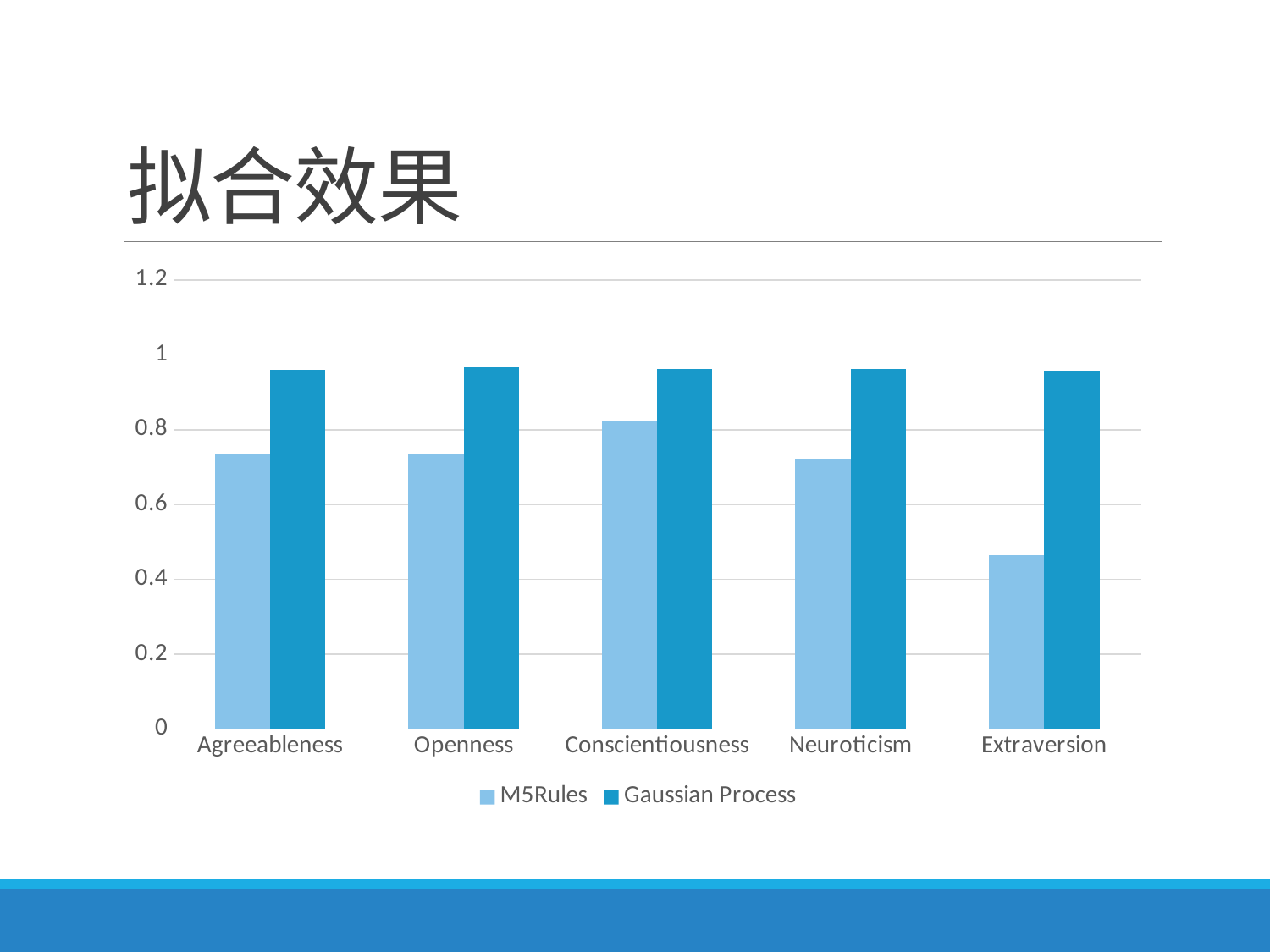

# 拟合效果

### Chart

| Category | M5Rules | Gaussian Process |
|---|---|---|
| Agreeableness | 0.7353 | 0.9602 |
| Openness | 0.7335 | 0.9663 |
| Conscientiousness | 0.8241 | 0.9618 |
| Neuroticism | 0.7196 | 0.9621 |
| Extraversion | 0.4644 | 0.9583 |